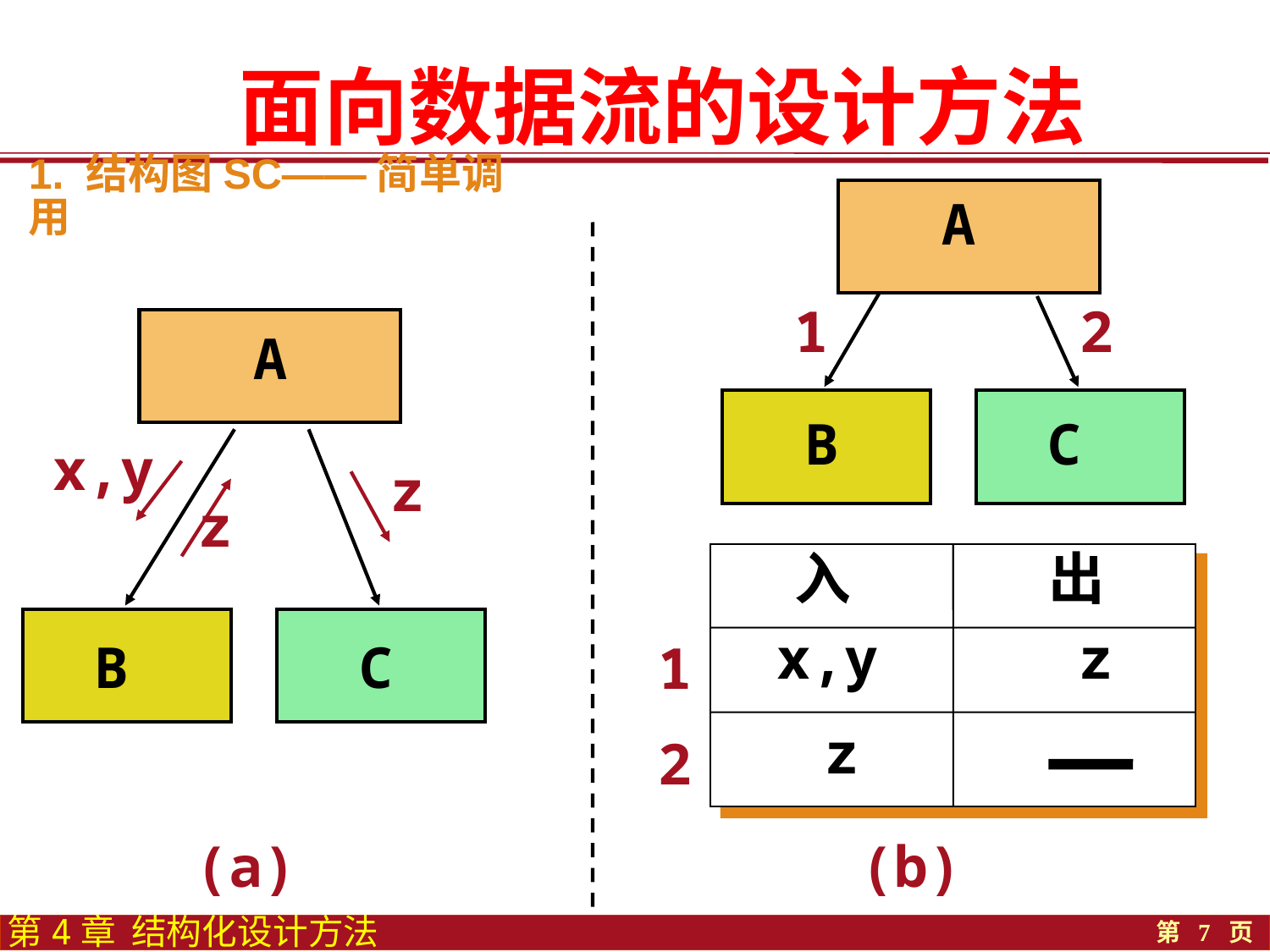

面向数据流的设计方法
1. 结构图SC——简单调用

A

1
2

A

B
C
x,y

z

z
入
出

x,y
z
B
C
1

z

2

(a)
(b)